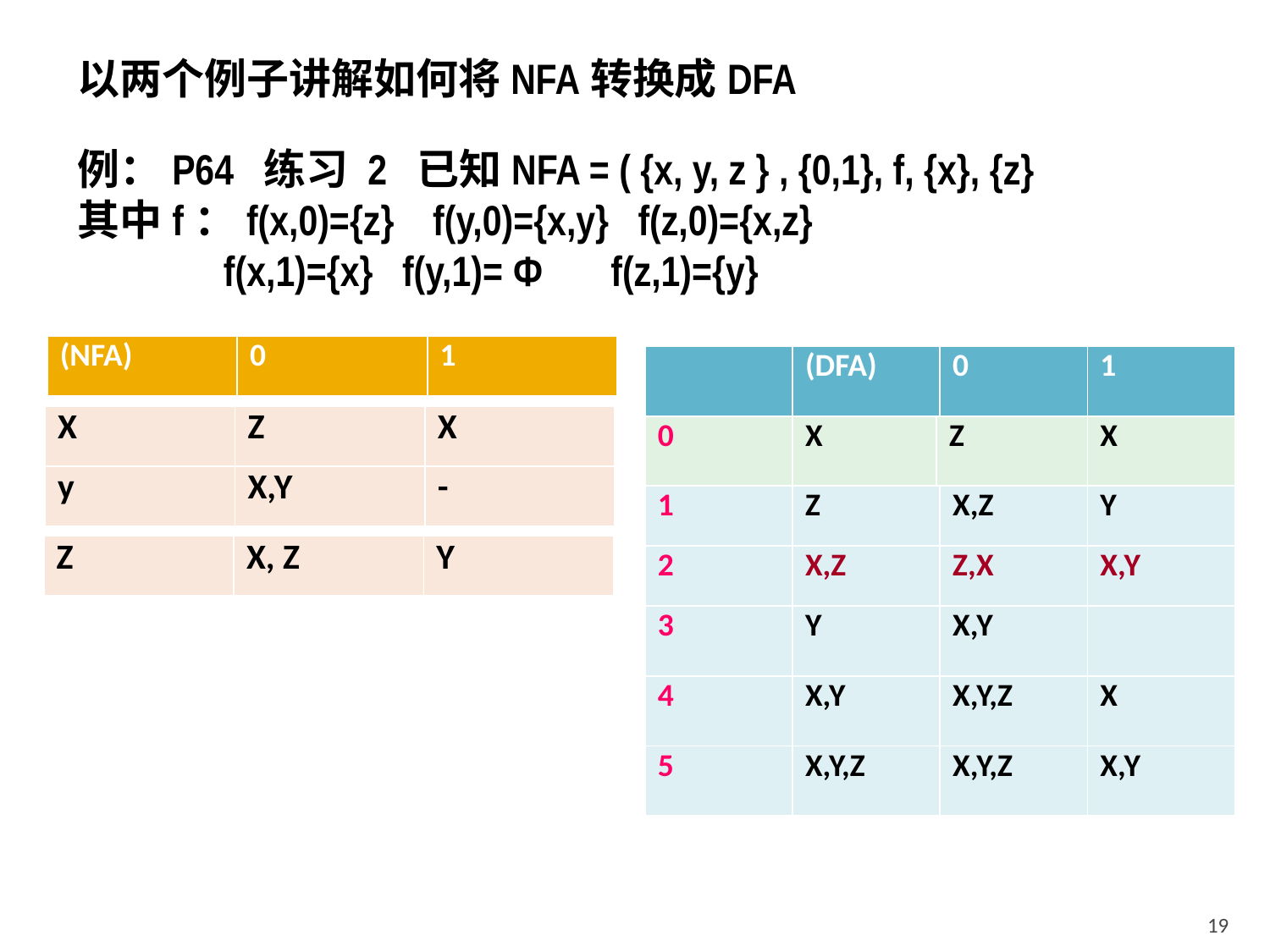

以两个例子讲解如何将NFA转换成DFA
例：P64  练习 2  已知NFA = ( {x, y, z } , {0,1}, f, {x}, {z}
其中f：f(x,0)={z}    f(y,0)={x,y}   f(z,0)={x,z}
               f(x,1)={x}   f(y,1)= Ф       f(z,1)={y}
| (NFA) | 0 | 1 |
| --- | --- | --- |
|  | (DFA) | 0 | 1 |
| --- | --- | --- | --- |
| X | Z | X |
| --- | --- | --- |
| 0 | X | Z | X |
| --- | --- | --- | --- |
| y | X,Y | - |
| --- | --- | --- |
| 1 | Z | X,Z | Y |
| --- | --- | --- | --- |
| Z | X, Z | Y |
| --- | --- | --- |
| 2 | X,Z | Z,X | X,Y |
| --- | --- | --- | --- |
| 3 | Y | X,Y |  |
| --- | --- | --- | --- |
| 4 | X,Y | X,Y,Z | X |
| --- | --- | --- | --- |
| 5 | X,Y,Z | X,Y,Z | X,Y |
| --- | --- | --- | --- |
19